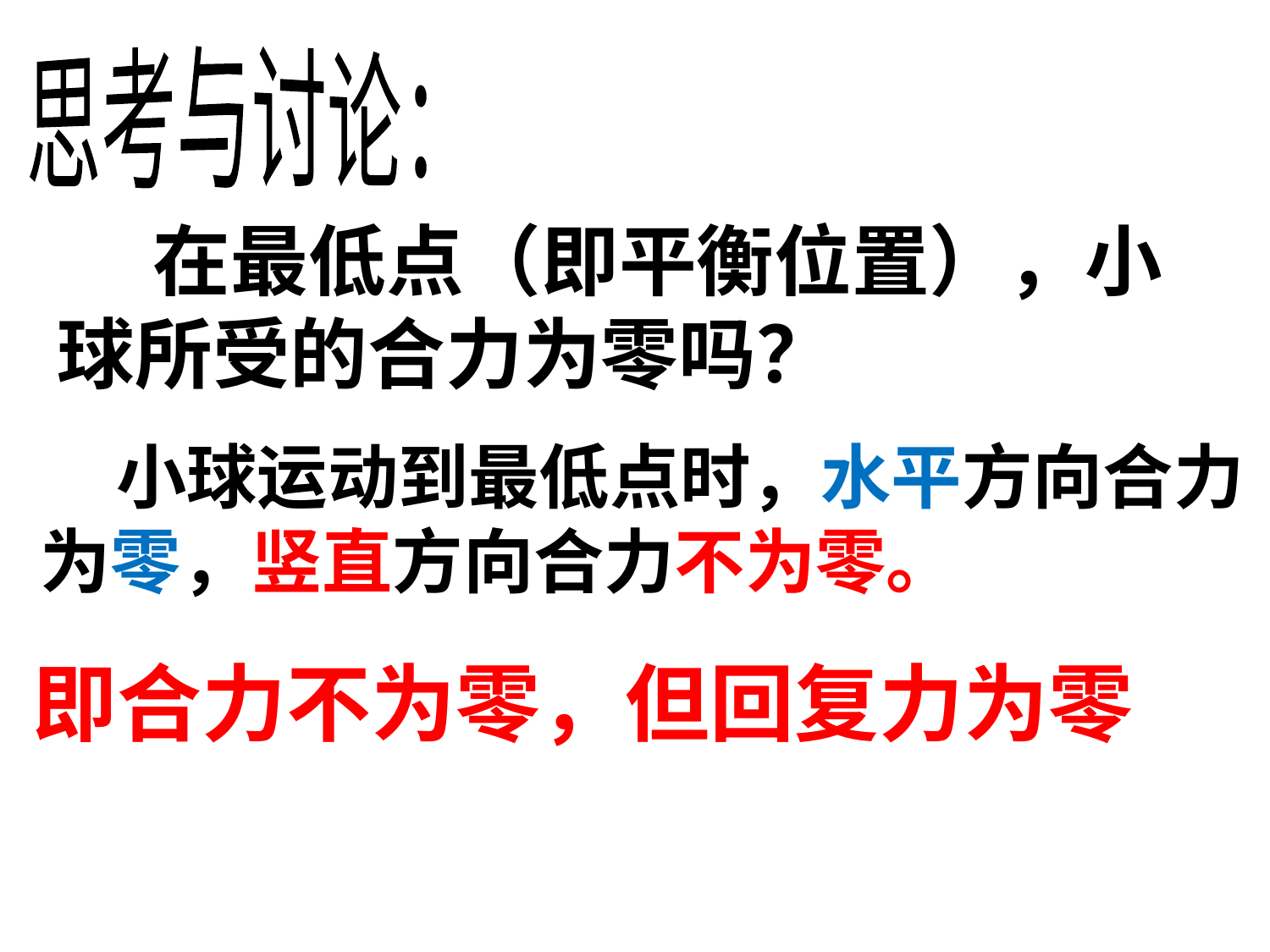

思考与讨论：
    在最低点（即平衡位置），小球所受的合力为零吗？
   小球运动到最低点时，水平方向合力为零，竖直方向合力不为零。
即合力不为零，但回复力为零